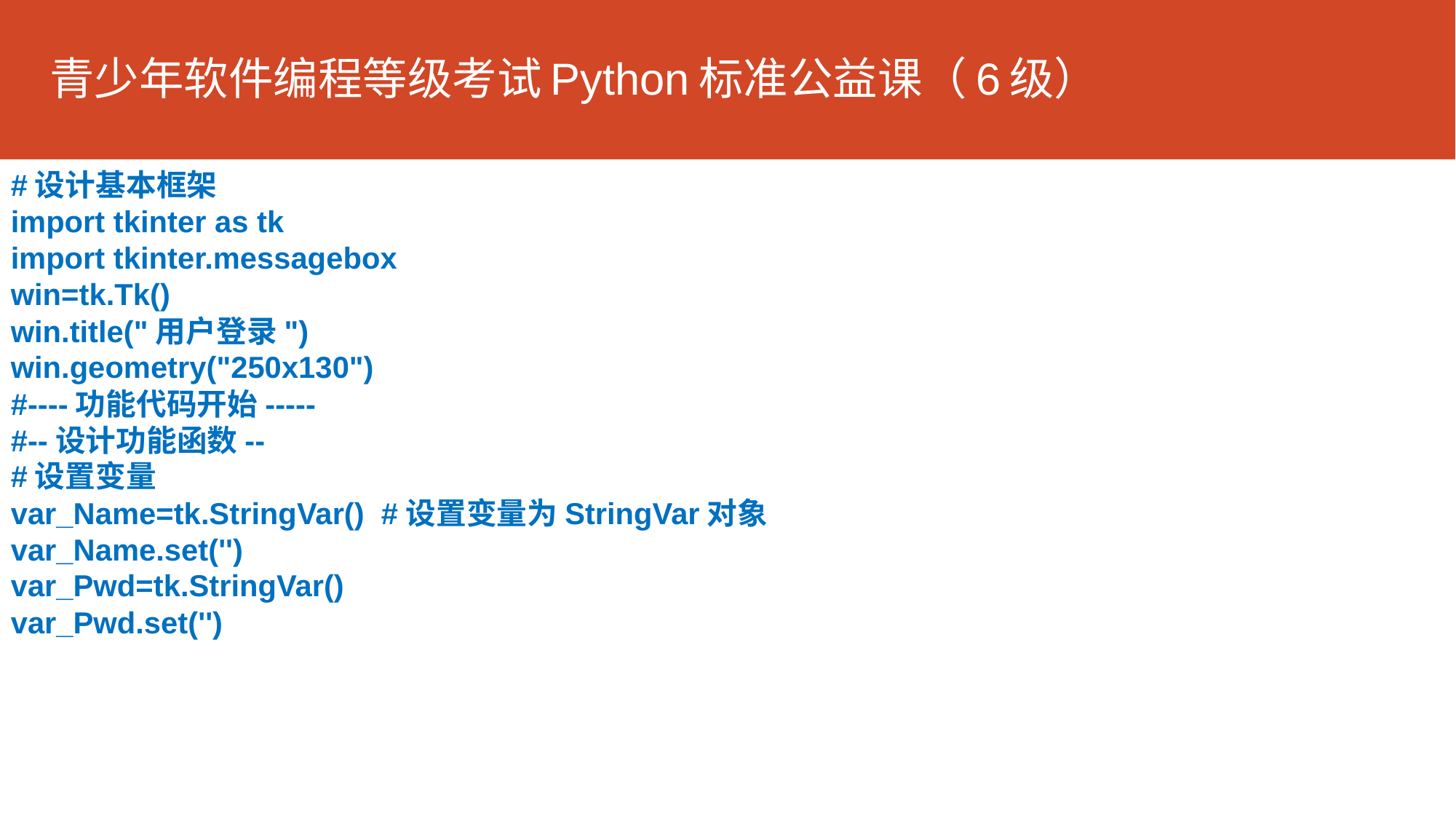

青少年软件编程等级考试Python标准公益课（6级）
#设计基本框架
import tkinter as tk
import tkinter.messagebox
win=tk.Tk()
win.title("用户登录")
win.geometry("250x130")
#----功能代码开始-----
#--设计功能函数--
#设置变量
var_Name=tk.StringVar()  #设置变量为StringVar对象
var_Name.set('')
var_Pwd=tk.StringVar()
var_Pwd.set('')